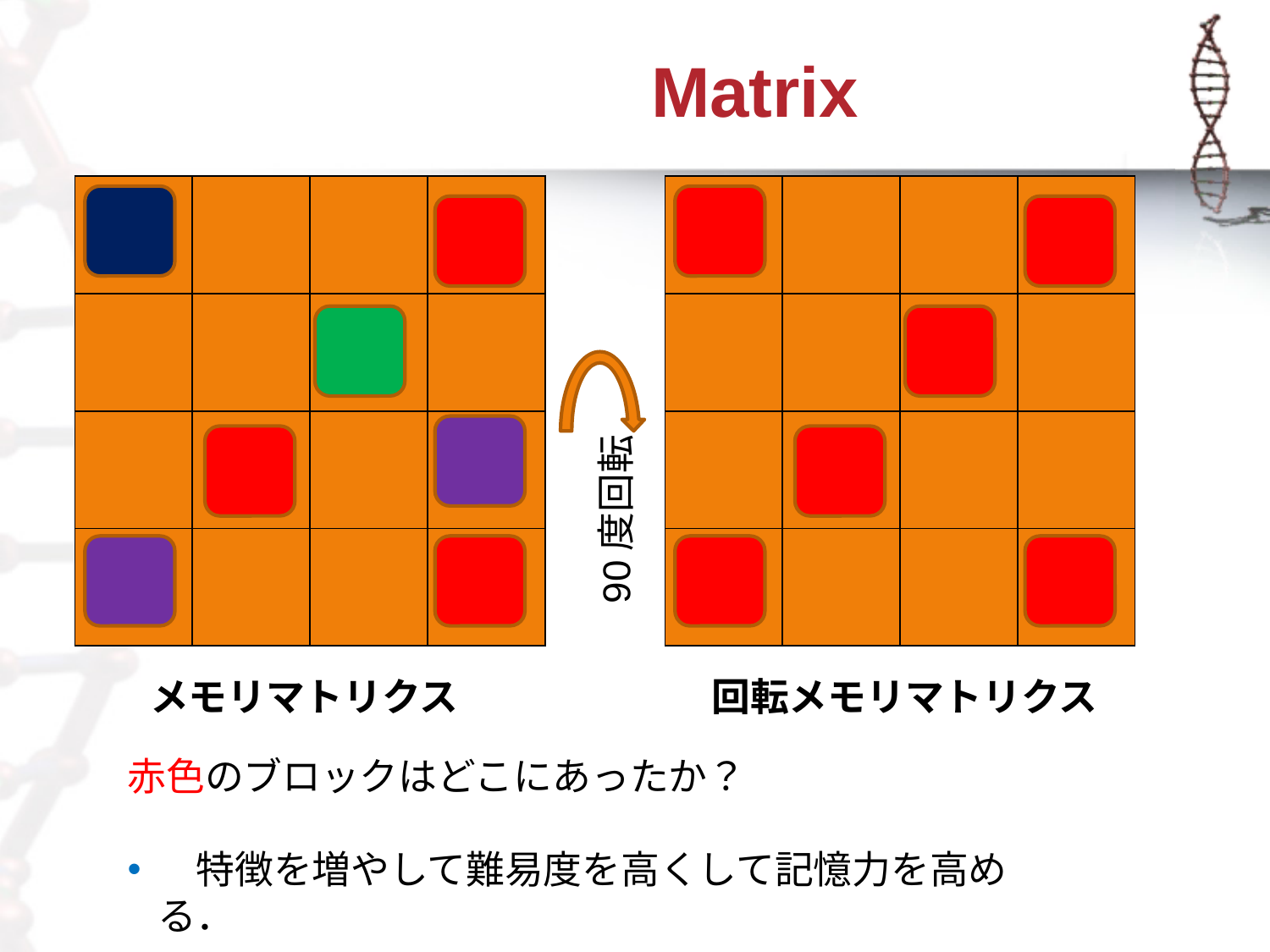

# Matrix
|  |  |  |  |
| --- | --- | --- | --- |
|  |  |  |  |
|  |  |  |  |
|  |  |  |  |
|  |  |  |  |
| --- | --- | --- | --- |
|  |  |  |  |
|  |  |  |  |
|  |  |  |  |
|  |  |  |  |
| --- | --- | --- | --- |
|  |  |  |  |
|  |  |  |  |
|  |  |  |  |

90度回転

メモリマトリクス
回転メモリマトリクス
赤色のブロックはどこにあったか？

　特徴を増やして難易度を高くして記憶力を高める．